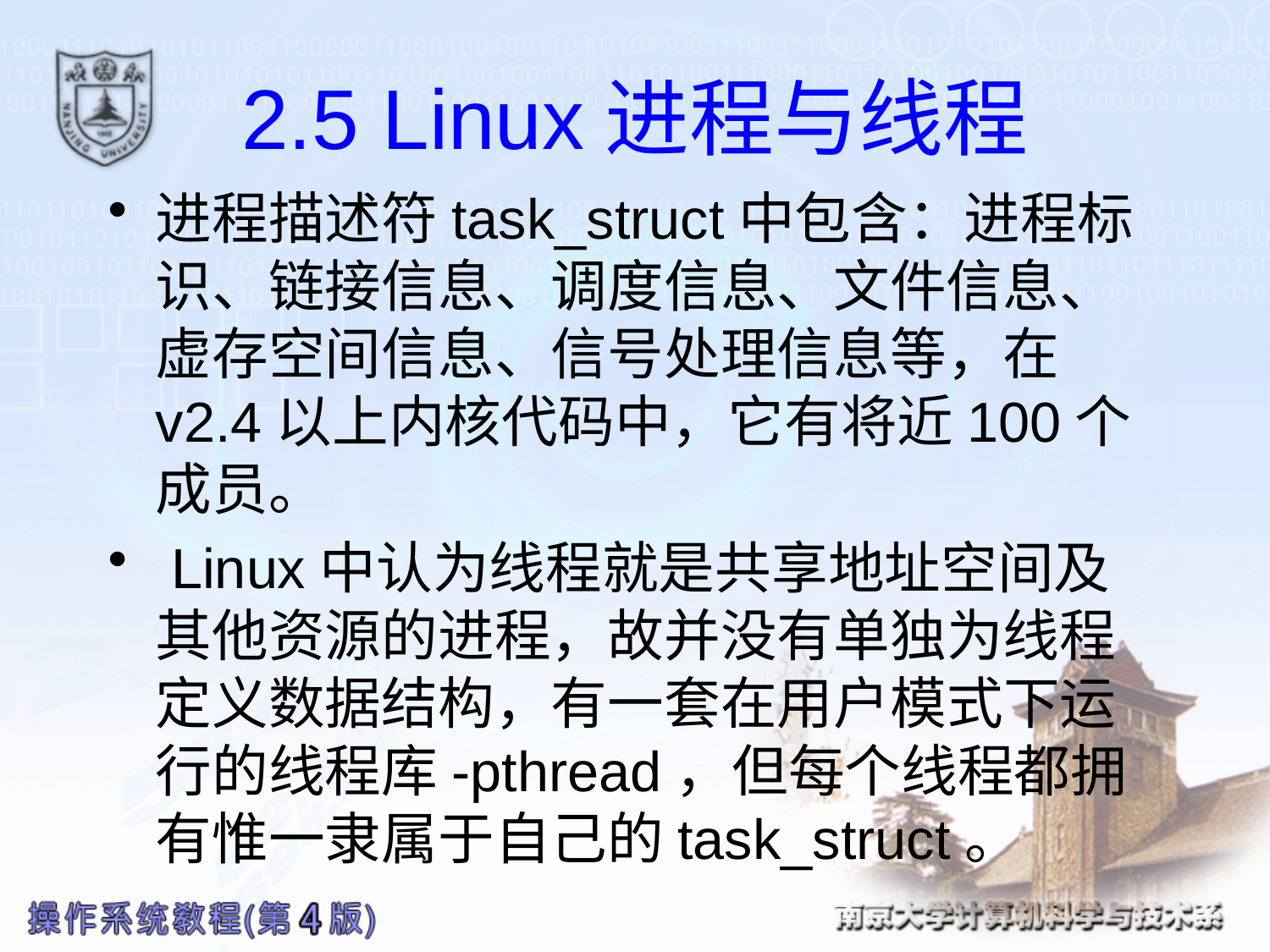

# 2.5 Linux进程与线程
进程描述符task_struct中包含：进程标识、链接信息、调度信息、文件信息、虚存空间信息、信号处理信息等，在v2.4以上内核代码中，它有将近100个成员。
 Linux中认为线程就是共享地址空间及其他资源的进程，故并没有单独为线程定义数据结构，有一套在用户模式下运行的线程库-pthread，但每个线程都拥有惟一隶属于自己的task_struct。